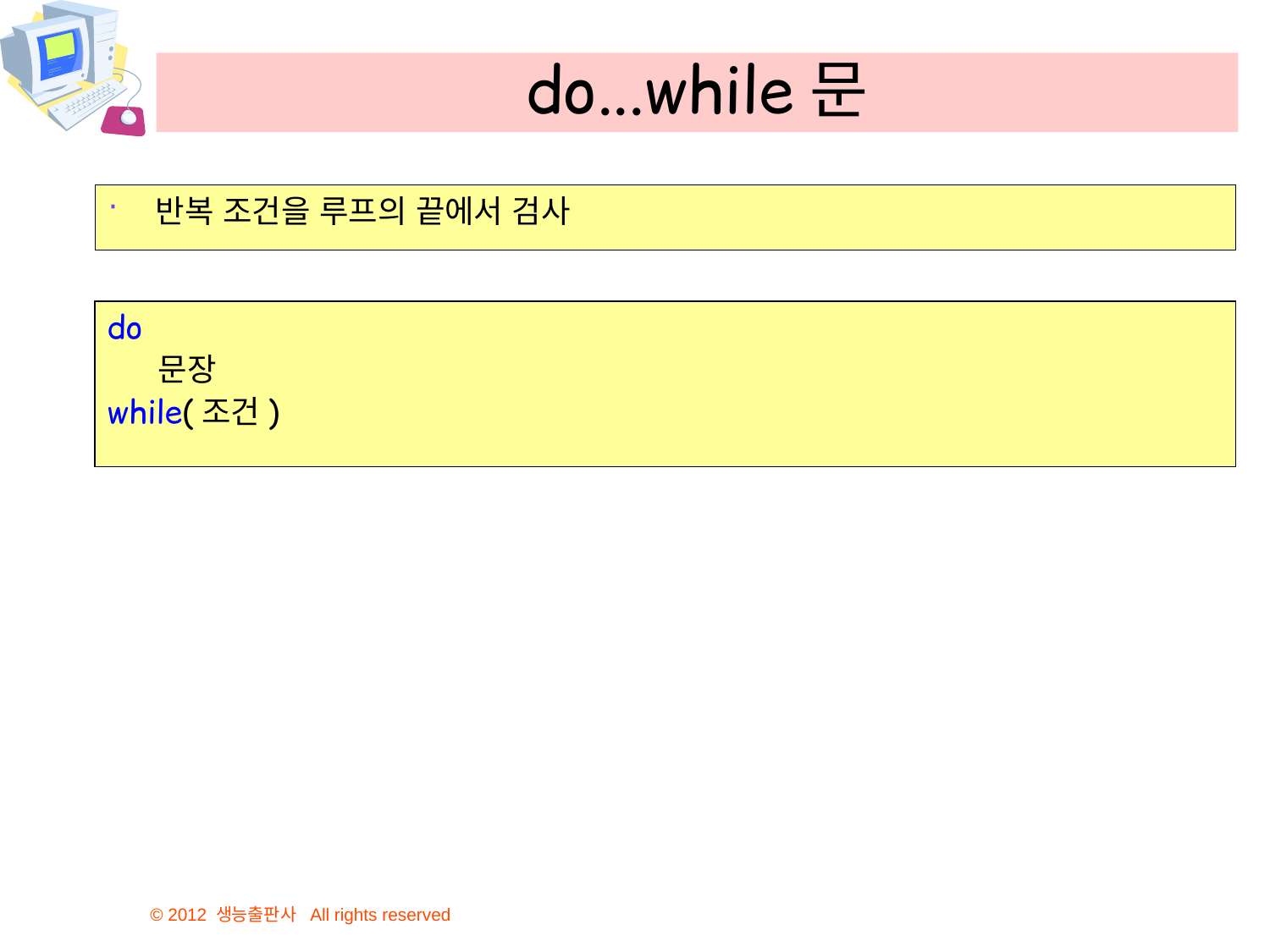

# do...while문
반복 조건을 루프의 끝에서 검사
do
      문장
while(조건)